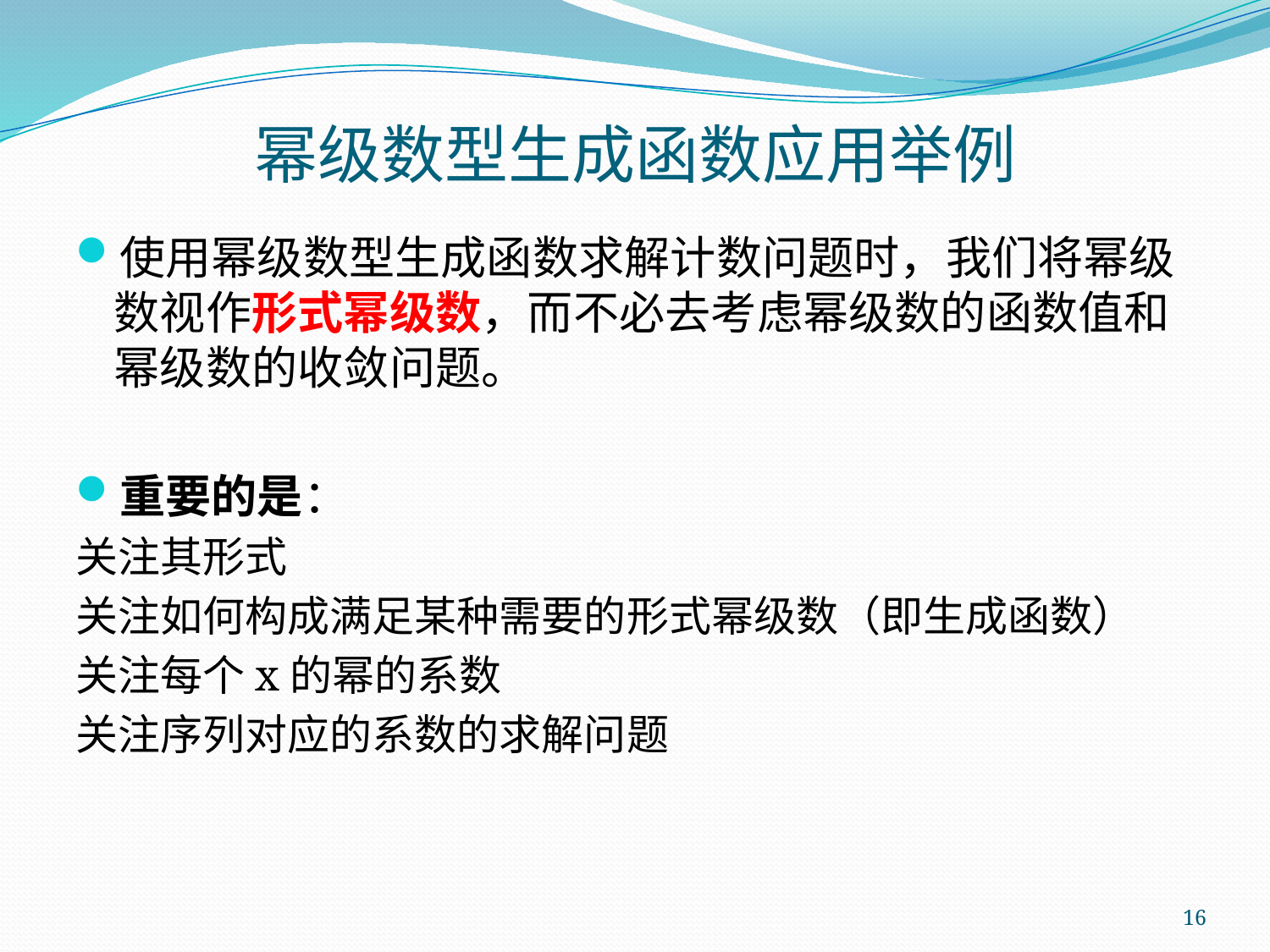

# 幂级数型生成函数应用举例
使用幂级数型生成函数求解计数问题时，我们将幂级数视作形式幂级数，而不必去考虑幂级数的函数值和幂级数的收敛问题。

重要的是：
关注其形式
关注如何构成满足某种需要的形式幂级数（即生成函数）
关注每个x的幂的系数
关注序列对应的系数的求解问题
16